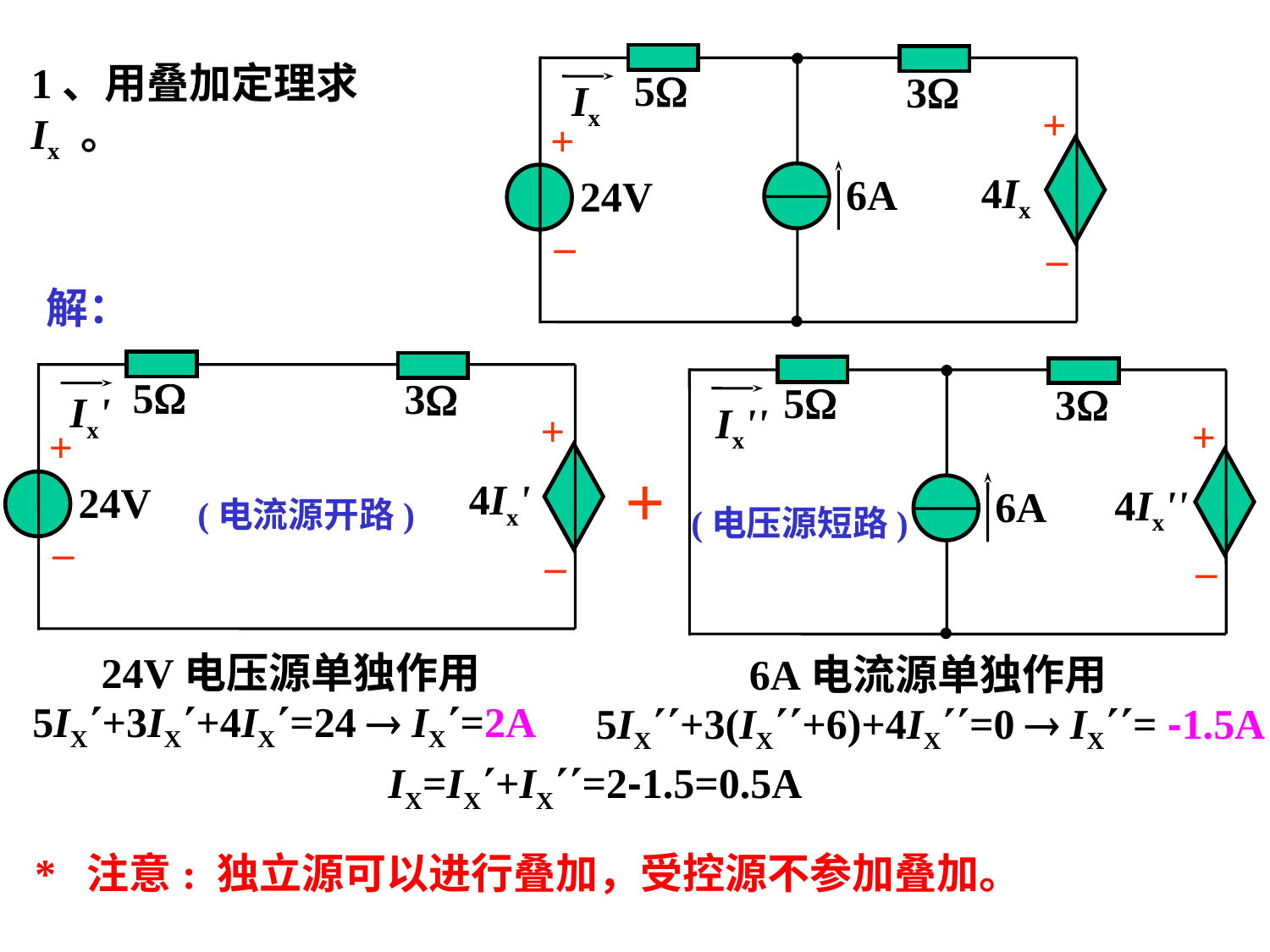

5Ω

3Ω
Ix

+
+

4Ix

6A

24V

–
–

1、用叠加定理求 Ix 。
解：

5Ω

3Ω
Ix'

+
+

4Ix'

24V

–
–

5Ω

3Ω

Ix''
+

4Ix''

6A

–

+
(电流源开路)
(电压源短路)
24V电压源单独作用
6A电流源单独作用
5IX′+3IX′+4IX′=24 → IX′=2A
5IX′′+3(IX′′+6)+4IX′′=0 → IX′′= -1.5A
IX=IX′+IX′′=2-1.5=0.5A
*  注意: 独立源可以进行叠加，受控源不参加叠加。